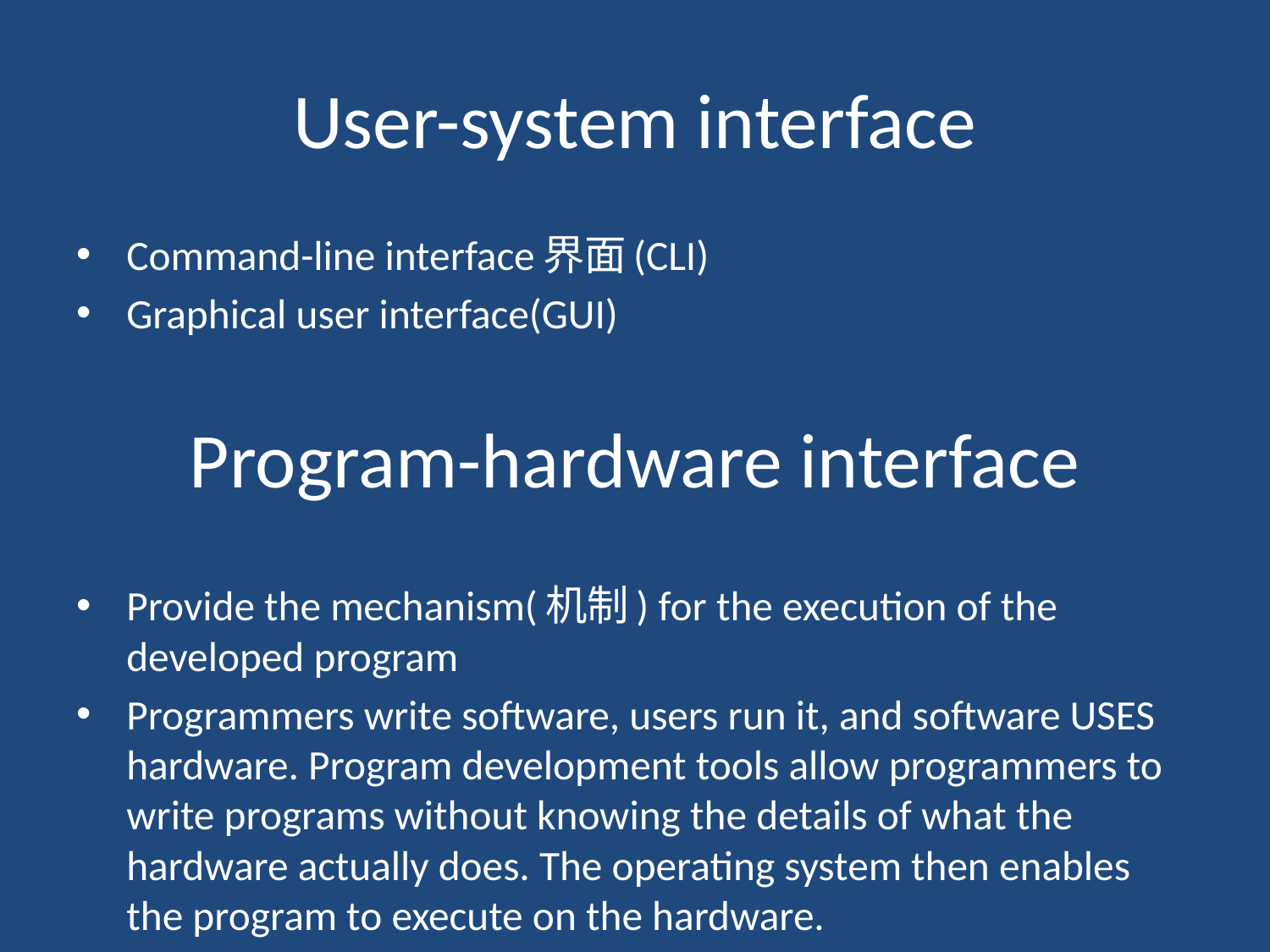

# User-system interface
Command-line interface界面(CLI)
Graphical user interface(GUI)

Provide the mechanism(机制) for the execution of the developed program
Programmers write software, users run it, and software USES hardware. Program development tools allow programmers to write programs without knowing the details of what the hardware actually does. The operating system then enables the program to execute on the hardware.
Program-hardware interface